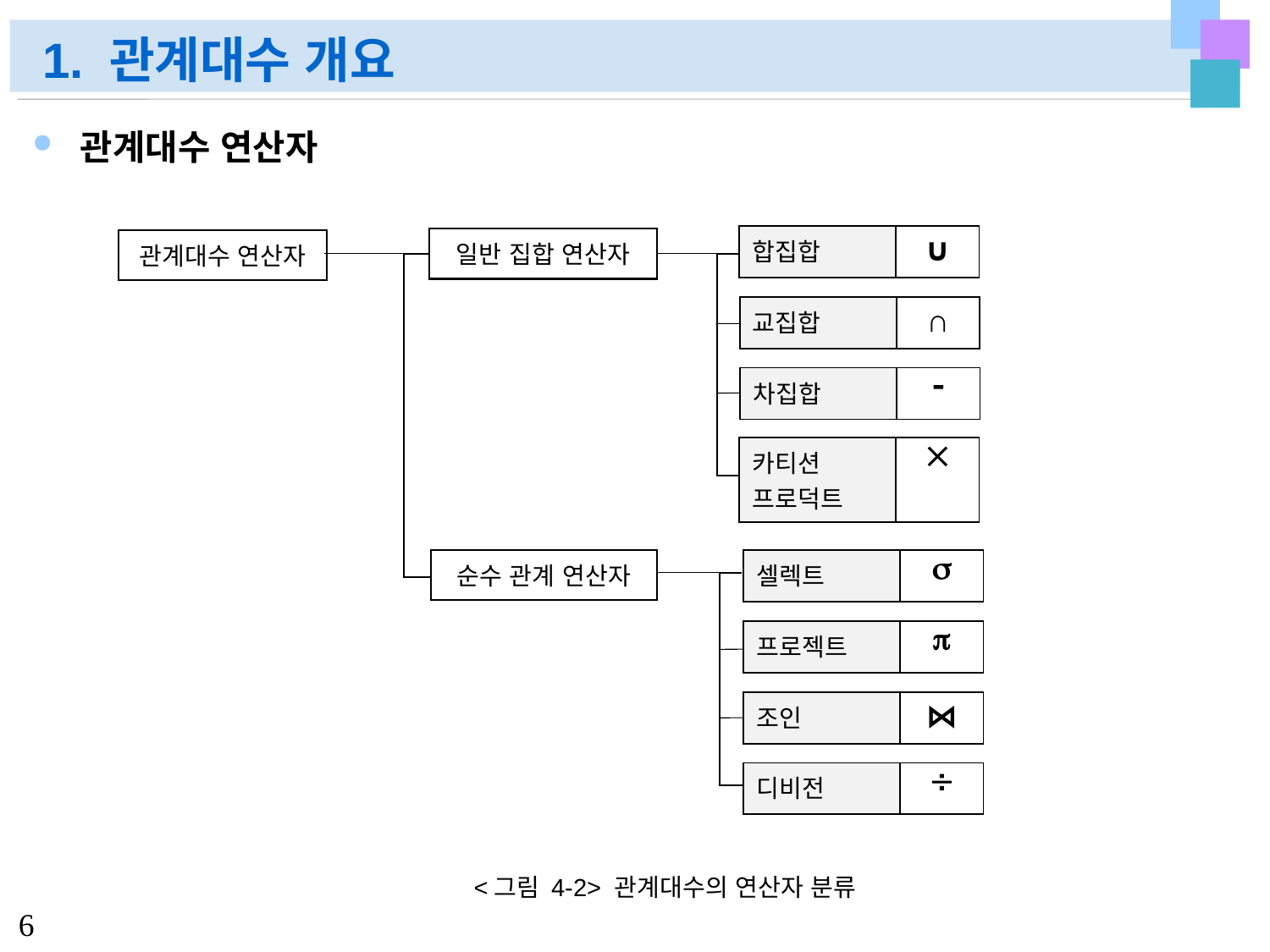

# 1. 관계대수 개요
관계대수 연산자
| 합집합 | ∪ |
| --- | --- |
일반 집합 연산자
관계대수 연산자

| 교집합 | ∩ |
| --- | --- |
| 차집합 | − |
| --- | --- |
| 카티션 프로덕트 | × |
| --- | --- |
순수 관계 연산자
| 셀렉트 | σ |
| --- | --- |

| 프로젝트 | π |
| --- | --- |
| 조인 | ⋈ |
| --- | --- |
| 디비전 | ÷ |
| --- | --- |
<그림 4-2> 관계대수의 연산자 분류